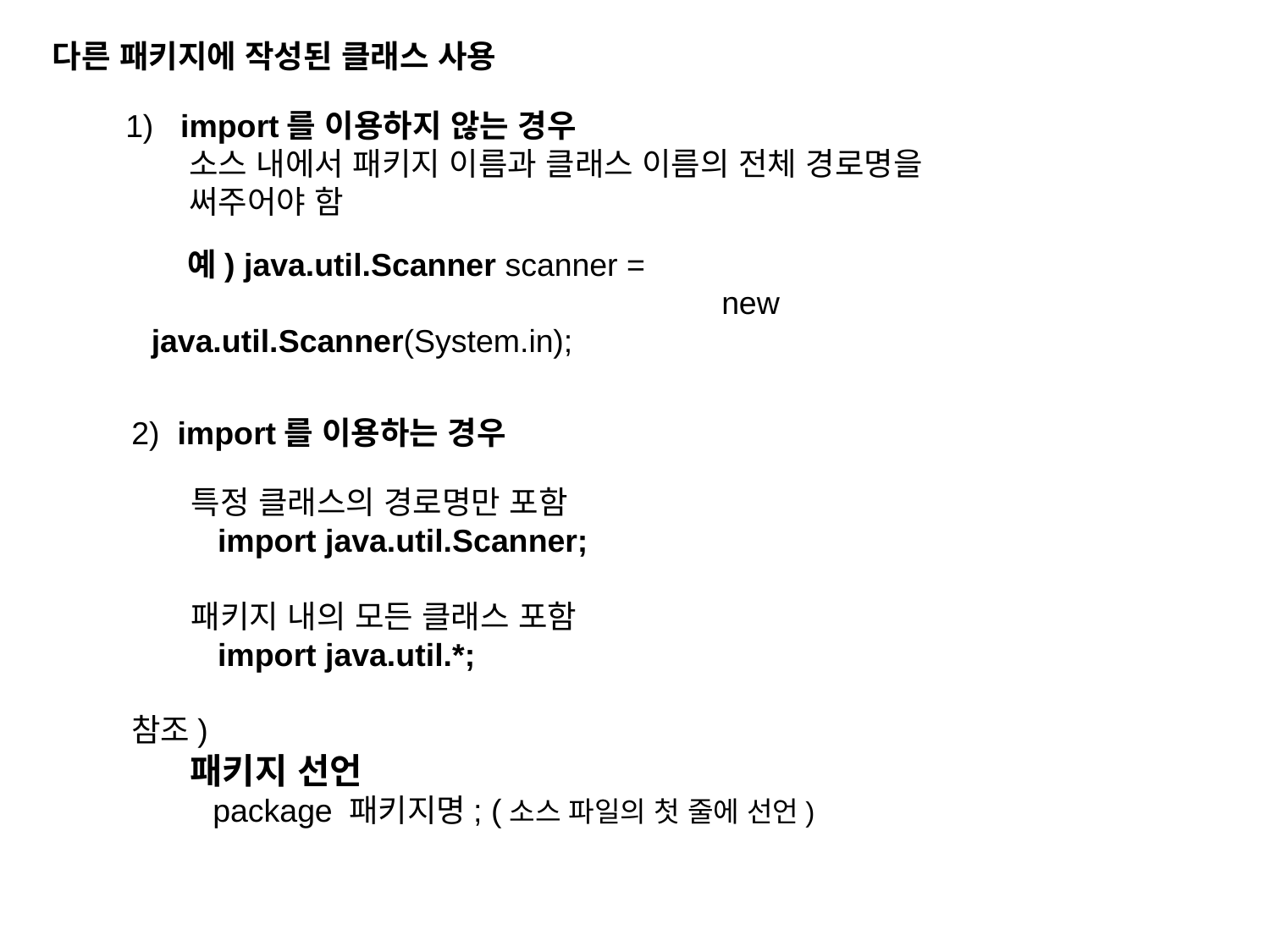

다른 패키지에 작성된 클래스 사용
1)   import를 이용하지 않는 경우
소스 내에서 패키지 이름과 클래스 이름의 전체 경로명을 써주어야 함

    예) java.util.Scanner scanner =
				       new java.util.Scanner(System.in);

2)  import를 이용하는 경우

특정 클래스의 경로명만 포함
   import java.util.Scanner;

패키지 내의 모든 클래스 포함
   import java.util.*;

참조)
     패키지 선언
  package 패키지명; (소스 파일의 첫 줄에 선언)